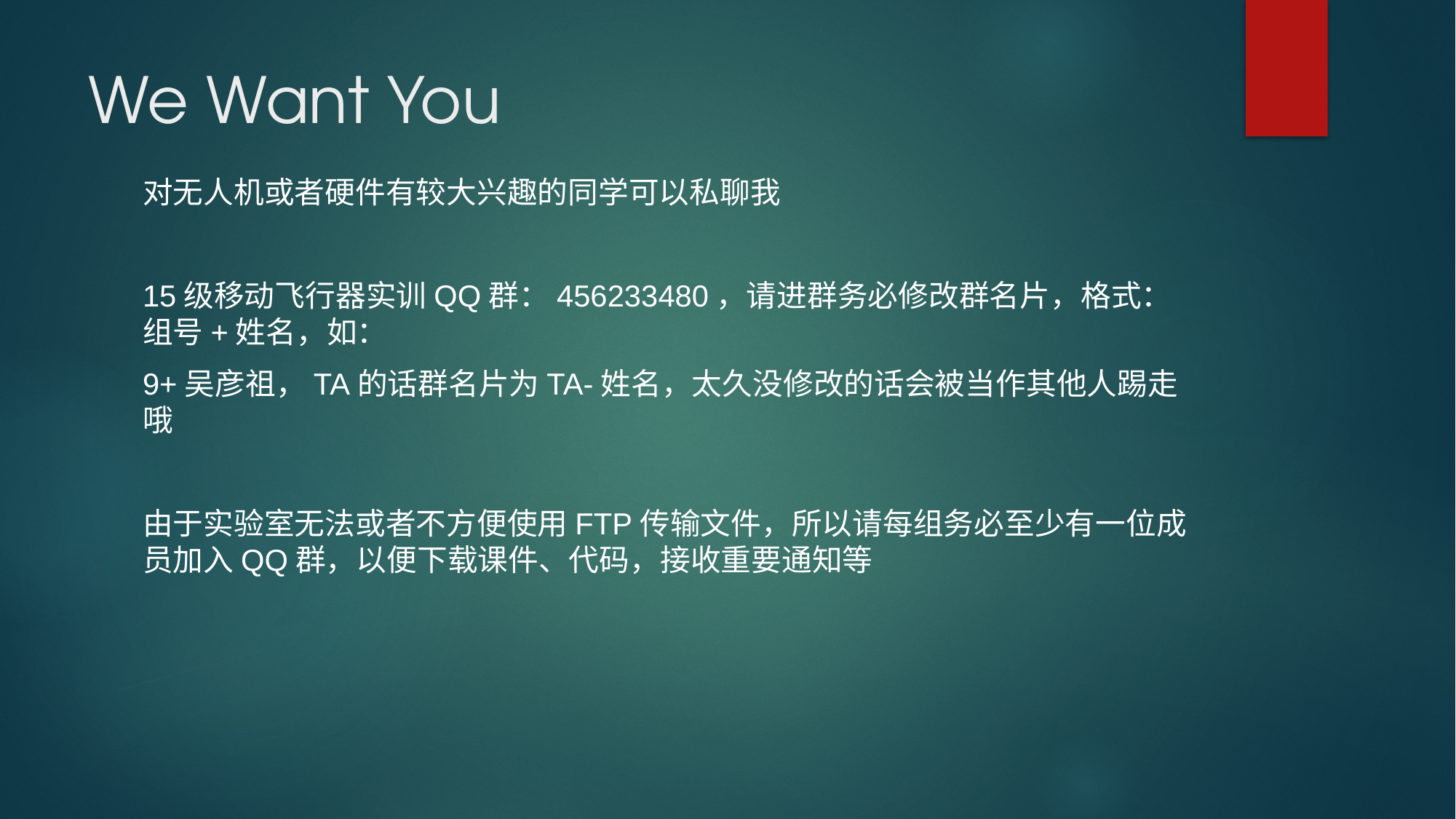

# We Want You
对无人机或者硬件有较大兴趣的同学可以私聊我

15级移动飞行器实训QQ群：456233480，请进群务必修改群名片，格式：组号+姓名，如：
9+吴彦祖，TA的话群名片为TA-姓名，太久没修改的话会被当作其他人踢走哦

由于实验室无法或者不方便使用FTP传输文件，所以请每组务必至少有一位成员加入QQ群，以便下载课件、代码，接收重要通知等